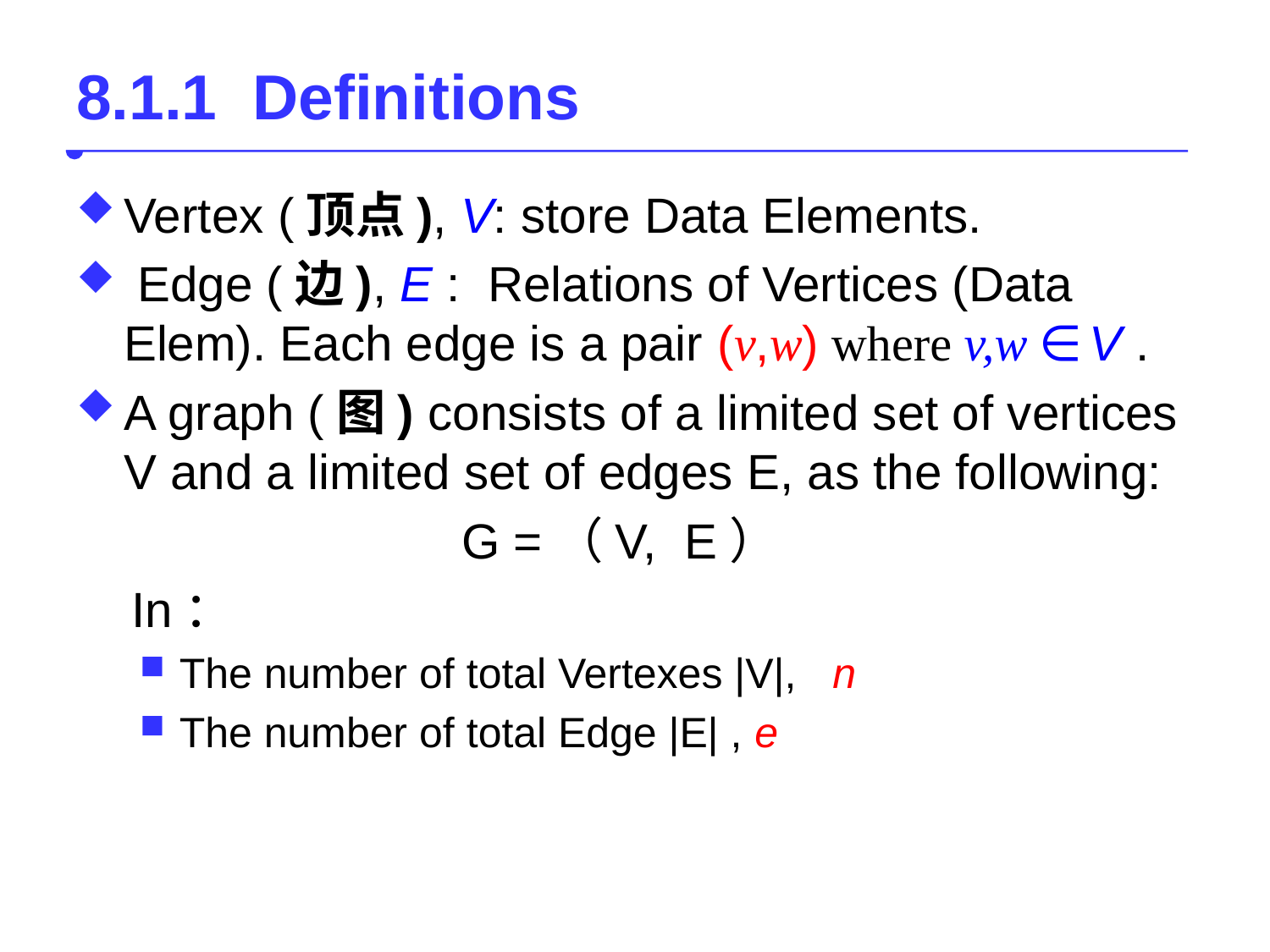

# 8.1.1  Definitions
Vertex (顶点), V: store Data Elements.
 Edge (边), E :  Relations of Vertices (Data Elem). Each edge is a pair (v,w) where v,w ∈V .
A graph (图) consists of a limited set of vertices V and a limited set of edges E, as the following:
                            G =（V,  E）
    In：
The number of total Vertexes |V|,   n
The number of total Edge |E| , e